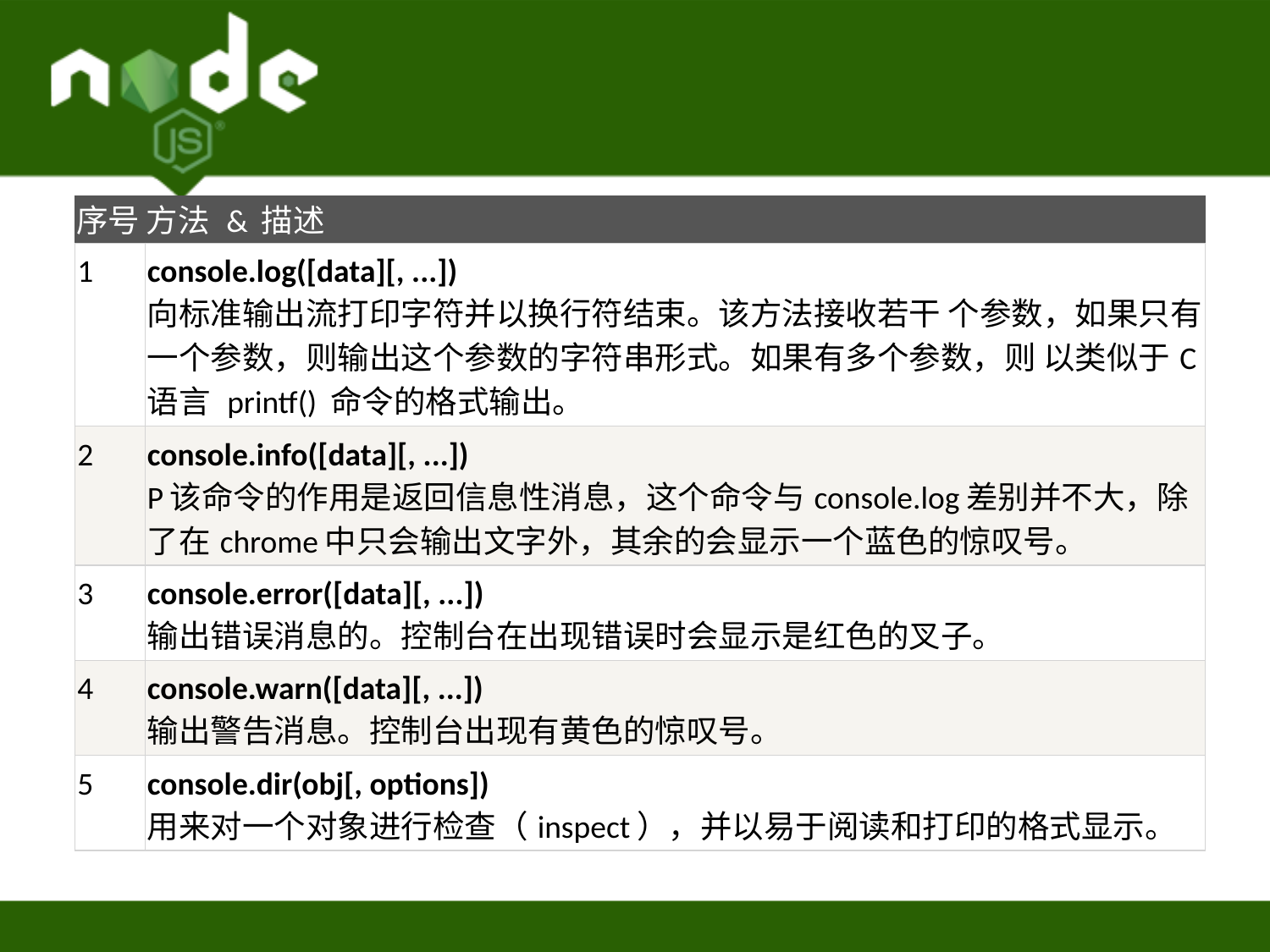

| 序号 | 方法 & 描述 |
| --- | --- |
| 1 | console.log([data][, ...]) 向标准输出流打印字符并以换行符结束。该方法接收若干 个参数，如果只有一个参数，则输出这个参数的字符串形式。如果有多个参数，则 以类似于C 语言 printf() 命令的格式输出。 |
| 2 | console.info([data][, ...]) P该命令的作用是返回信息性消息，这个命令与console.log差别并不大，除了在chrome中只会输出文字外，其余的会显示一个蓝色的惊叹号。 |
| 3 | console.error([data][, ...]) 输出错误消息的。控制台在出现错误时会显示是红色的叉子。 |
| 4 | console.warn([data][, ...]) 输出警告消息。控制台出现有黄色的惊叹号。 |
| 5 | console.dir(obj[, options]) 用来对一个对象进行检查（inspect），并以易于阅读和打印的格式显示。 |